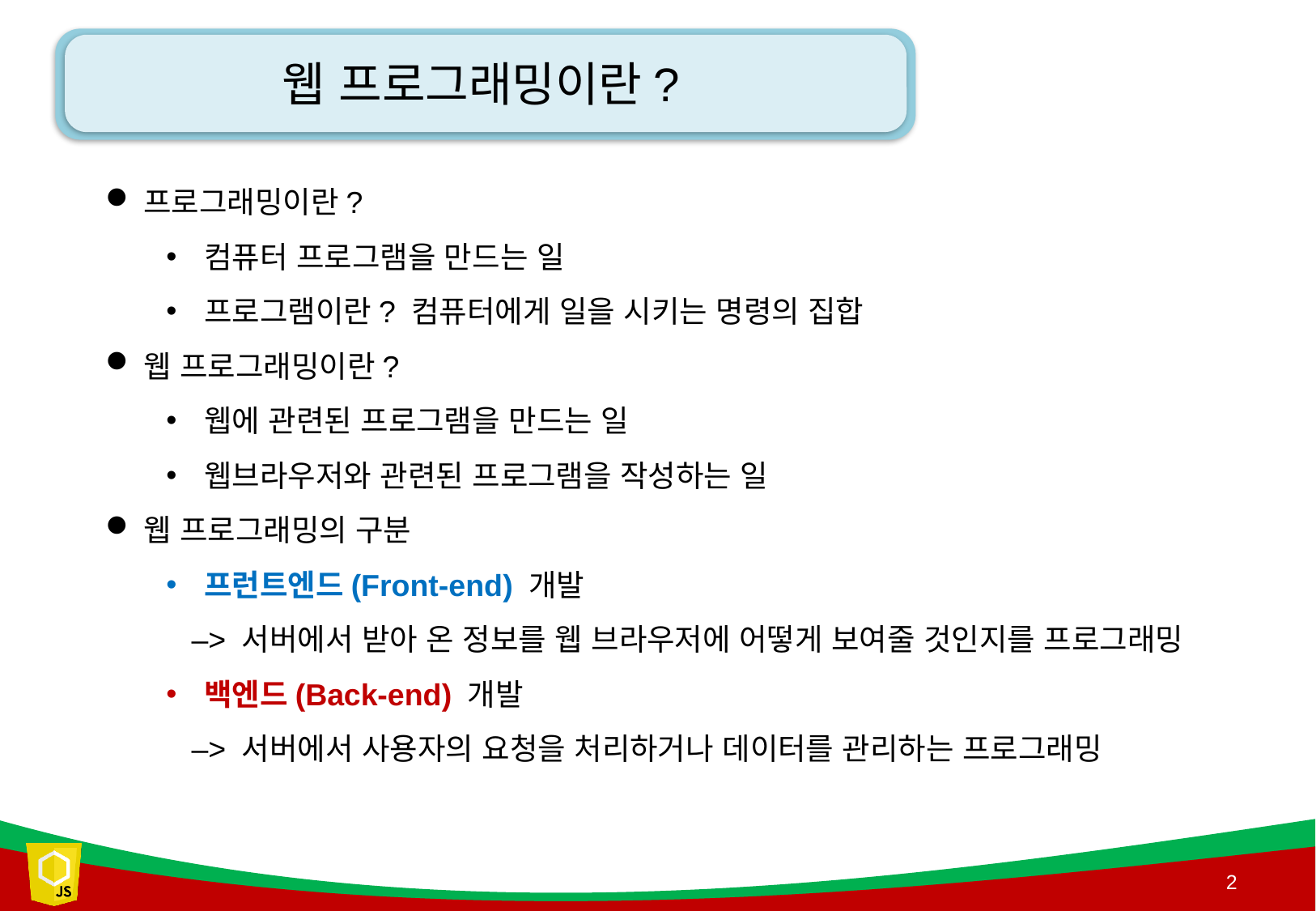

# 웹 프로그래밍이란?
프로그래밍이란?
컴퓨터 프로그램을 만드는 일
프로그램이란? 컴퓨터에게 일을 시키는 명령의 집합
웹 프로그래밍이란?
웹에 관련된 프로그램을 만드는 일
웹브라우저와 관련된 프로그램을 작성하는 일
웹 프로그래밍의 구분
프런트엔드(Front-end) 개발
   –> 서버에서 받아 온 정보를 웹 브라우저에 어떻게 보여줄 것인지를 프로그래밍
백엔드(Back-end) 개발
   –> 서버에서 사용자의 요청을 처리하거나 데이터를 관리하는 프로그래밍
2